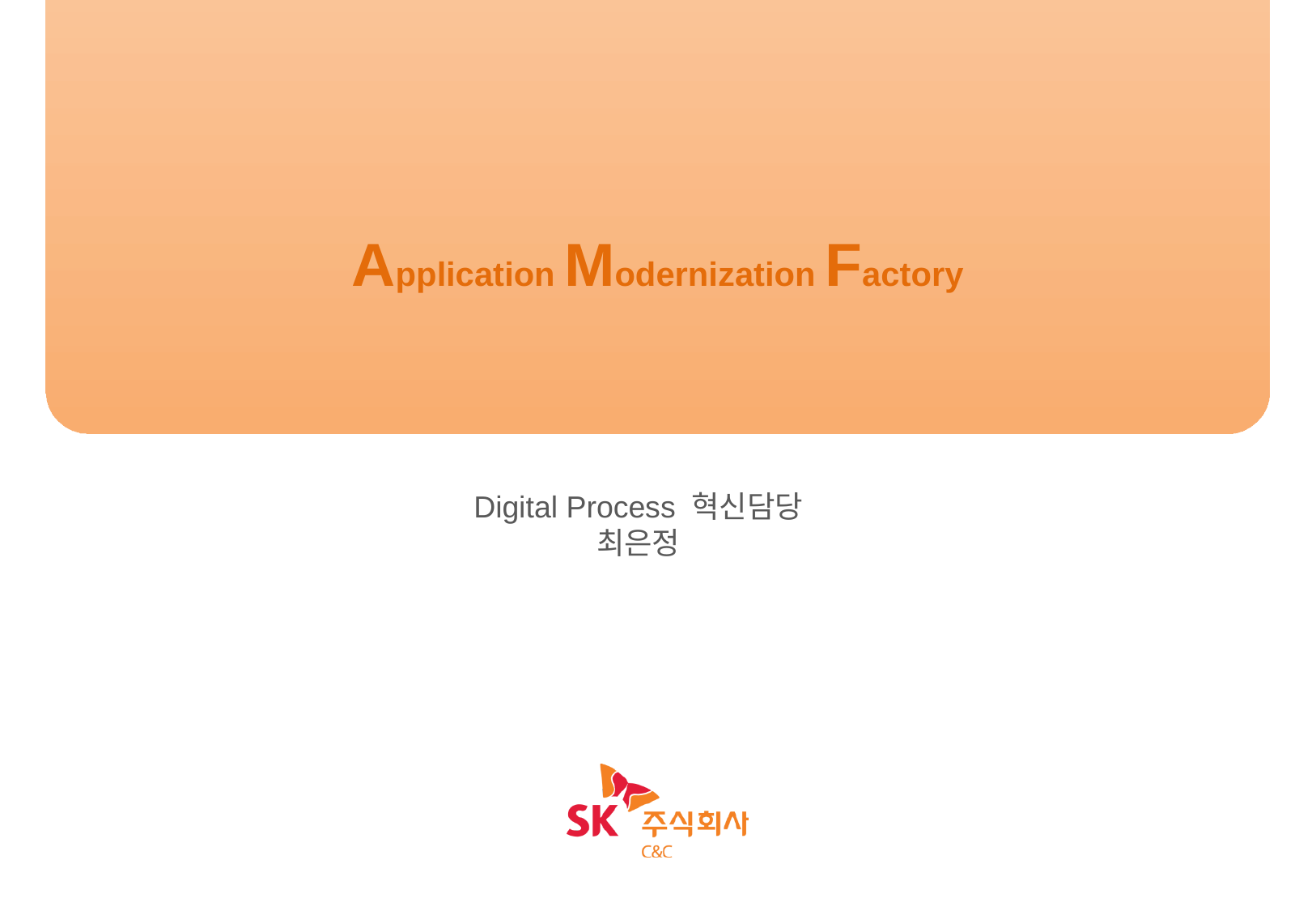

Application Modernization Factory
애플리케이션 CI
Digital Process 혁신담당
최은정